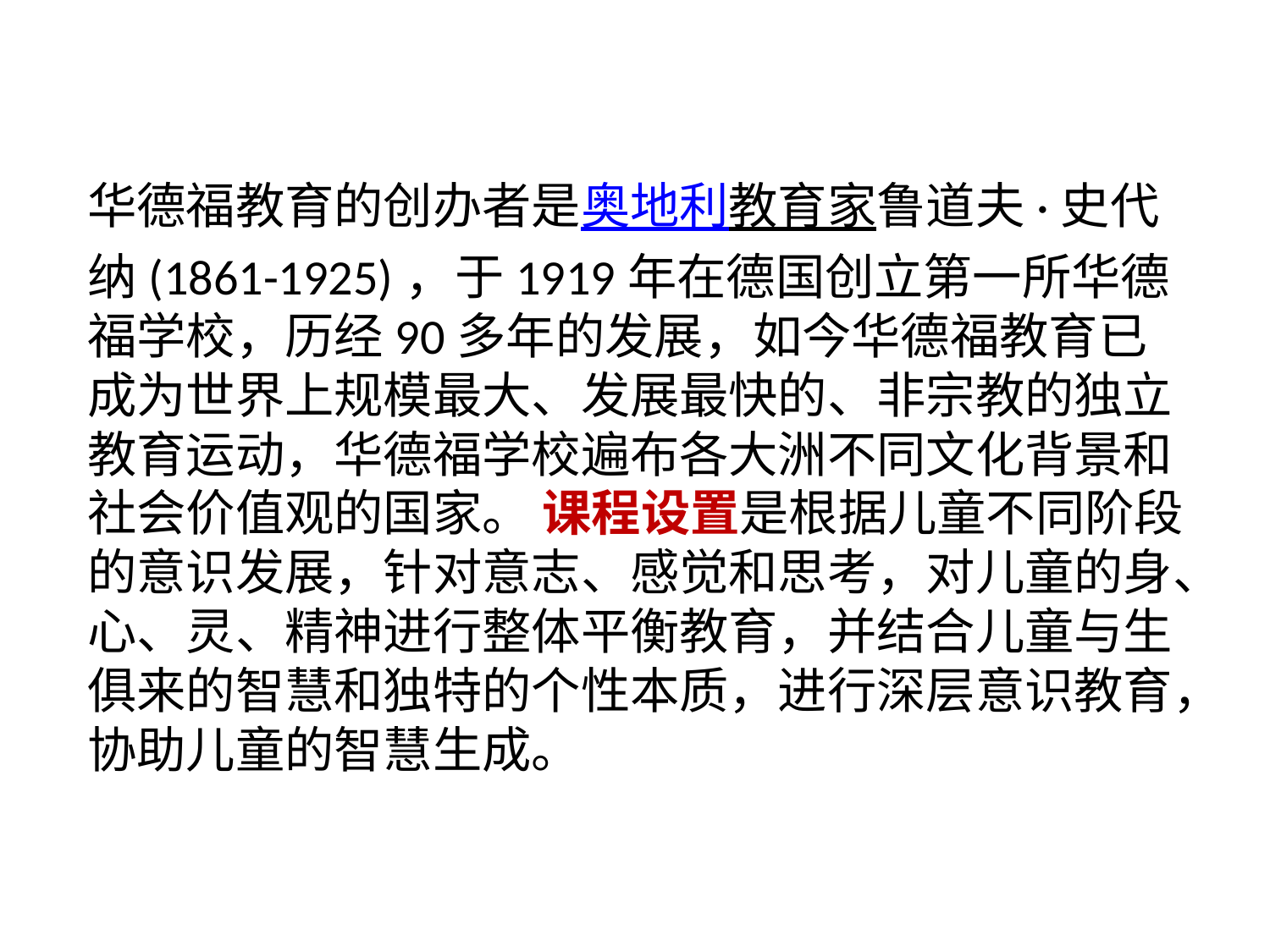

# 华德福教育的创办者是奥地利教育家鲁道夫·史代纳(1861-1925)，于1919年在德国创立第一所华德福学校，历经90多年的发展，如今华德福教育已成为世界上规模最大、发展最快的、非宗教的独立教育运动，华德福学校遍布各大洲不同文化背景和社会价值观的国家。 课程设置是根据儿童不同阶段的意识发展，针对意志、感觉和思考，对儿童的身、心、灵、精神进行整体平衡教育，并结合儿童与生俱来的智慧和独特的个性本质，进行深层意识教育，协助儿童的智慧生成。